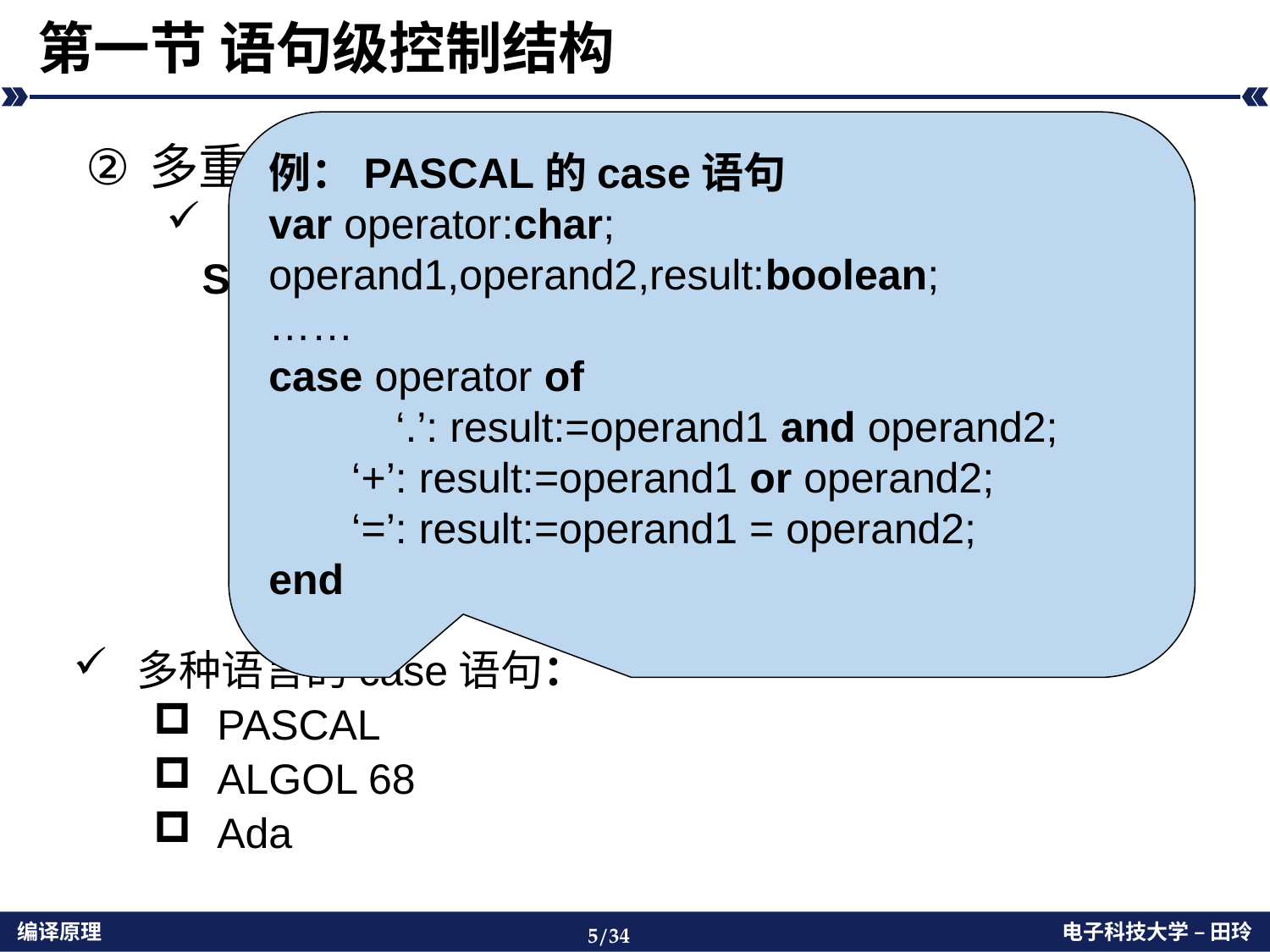

# 第一节 语句级控制结构
多重选择
PL/1的select结构
   SELECT:
  		WHEN(A)S1;
  		WHEN(B)S2;
  		WHEN(C)S3;
  		OTHERWISE S4;
	END
例：PASCAL的case语句
var operator:char;
operand1,operand2,result:boolean;
……
case operator of
	‘.’: result:=operand1 and operand2;
       ‘+’: result:=operand1 or operand2;
       ‘=’: result:=operand1 = operand2;
end
多种语言的case语句：
PASCAL
ALGOL 68
Ada